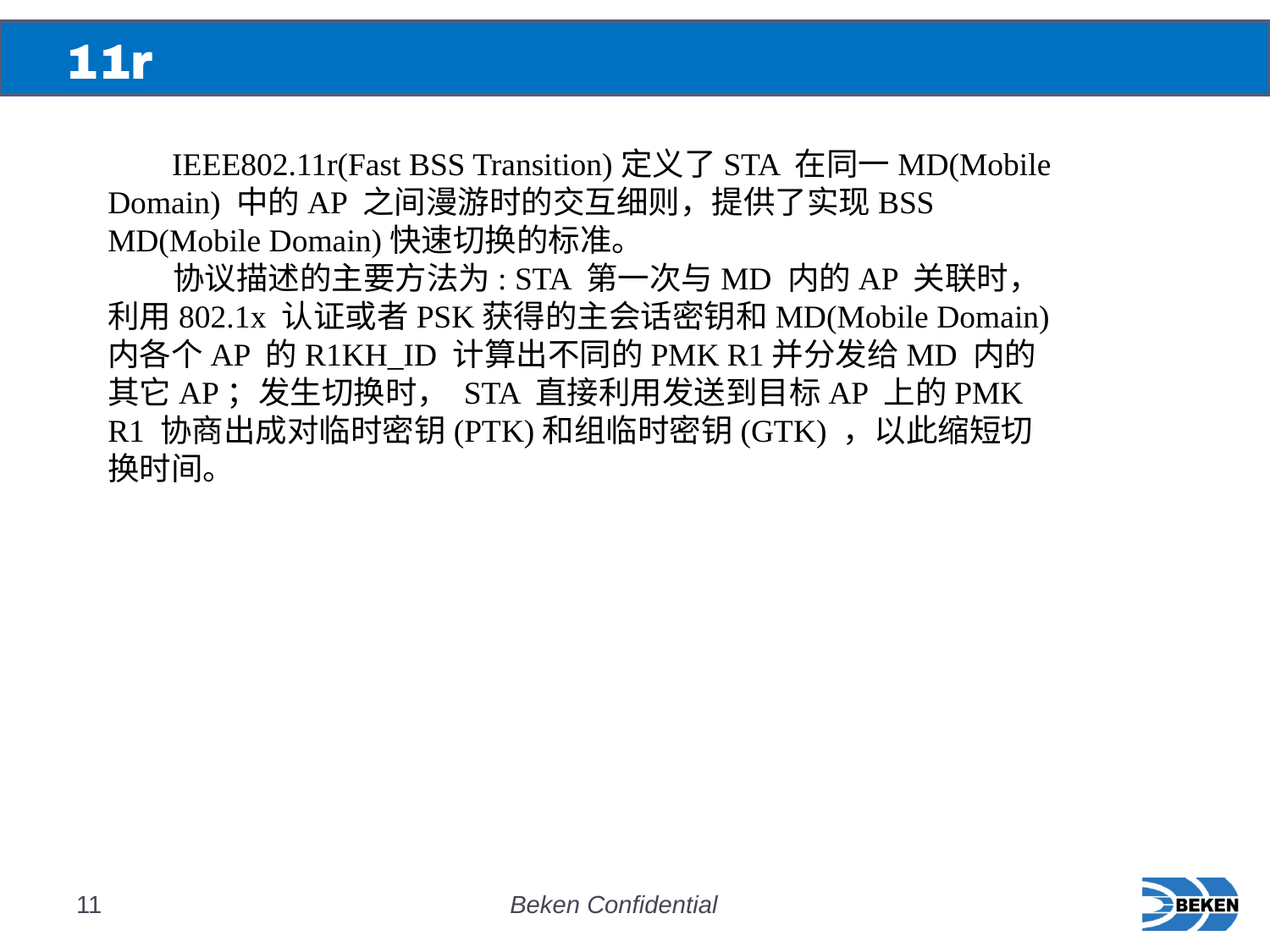

# 11r
        IEEE802.11r(Fast BSS Transition)定义了STA 在同一MD(Mobile Domain) 中的AP 之间漫游时的交互细则，提供了实现BSS MD(Mobile Domain)快速切换的标准。
        协议描述的主要方法为: STA 第一次与MD 内的AP 关联时，利用802.1x 认证或者PSK获得的主会话密钥和MD(Mobile Domain) 内各个AP 的R1KH_ID 计算出不同的PMK R1并分发给MD 内的其它AP；发生切换时， STA 直接利用发送到目标AP 上的PMK R1 协商出成对临时密钥(PTK)和组临时密钥(GTK) ，以此缩短切换时间。
11
Beken Confidential